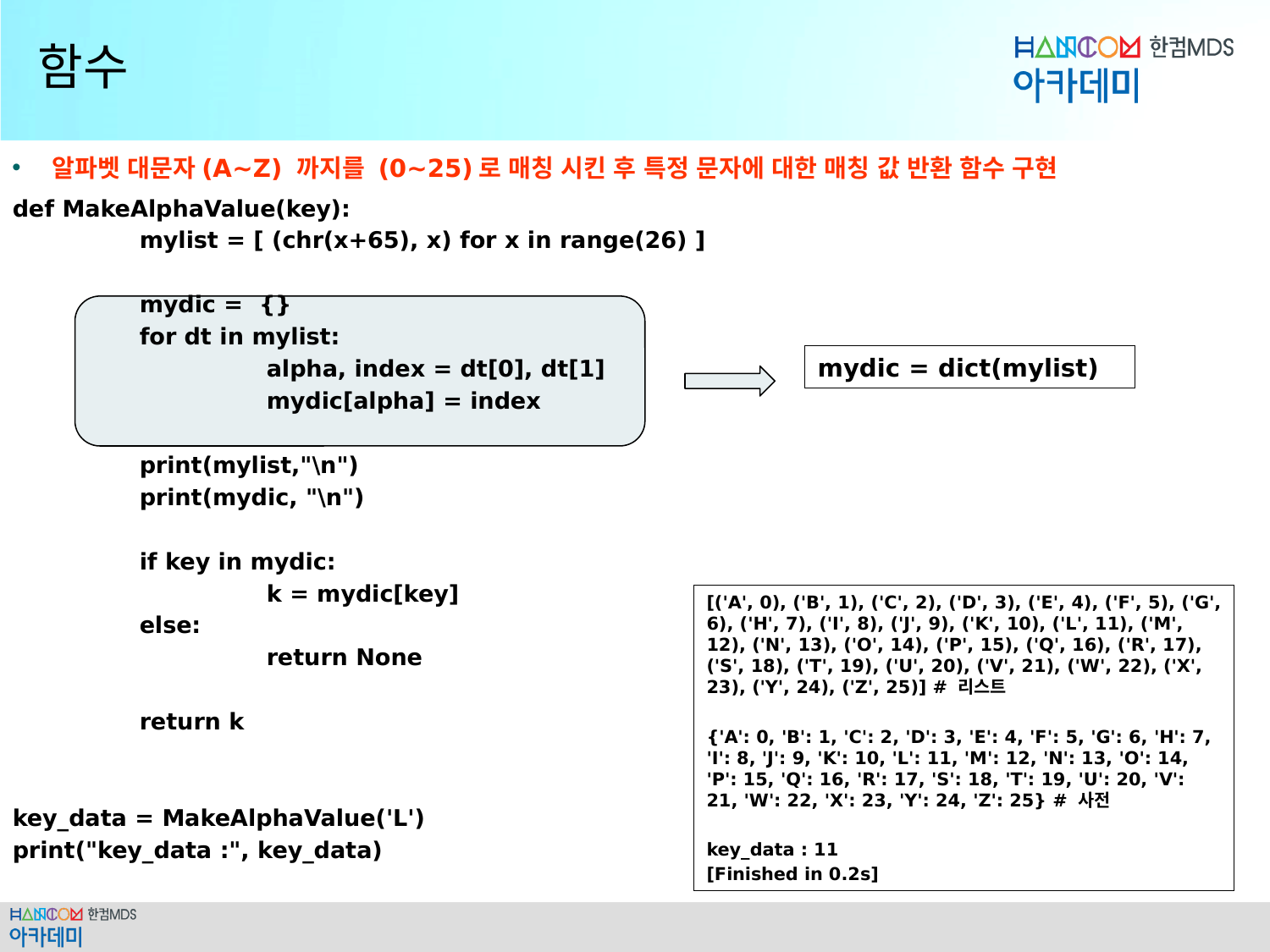

# 함수
알파벳 대문자(A~Z) 까지를 (0~25)로 매칭 시킨 후 특정 문자에 대한 매칭 값 반환 함수 구현
def MakeAlphaValue(key):
	mylist = [ (chr(x+65), x) for x in range(26) ]

	mydic =  {}
	for dt in mylist:
		alpha, index = dt[0], dt[1]
		mydic[alpha] = index

	print(mylist,"\n")
	print(mydic, "\n")

	if key in mydic:
		k = mydic[key]
	else:
		return None

	return k

key_data = MakeAlphaValue('L')
print("key_data :", key_data)

mydic = dict(mylist)

[('A', 0), ('B', 1), ('C', 2), ('D', 3), ('E', 4), ('F', 5), ('G', 6), ('H', 7), ('I', 8), ('J', 9), ('K', 10), ('L', 11), ('M', 12), ('N', 13), ('O', 14), ('P', 15), ('Q', 16), ('R', 17), ('S', 18), ('T', 19), ('U', 20), ('V', 21), ('W', 22), ('X', 23), ('Y', 24), ('Z', 25)] # 리스트

{'A': 0, 'B': 1, 'C': 2, 'D': 3, 'E': 4, 'F': 5, 'G': 6, 'H': 7, 'I': 8, 'J': 9, 'K': 10, 'L': 11, 'M': 12, 'N': 13, 'O': 14, 'P': 15, 'Q': 16, 'R': 17, 'S': 18, 'T': 19, 'U': 20, 'V': 21, 'W': 22, 'X': 23, 'Y': 24, 'Z': 25} # 사전

key_data : 11
[Finished in 0.2s]